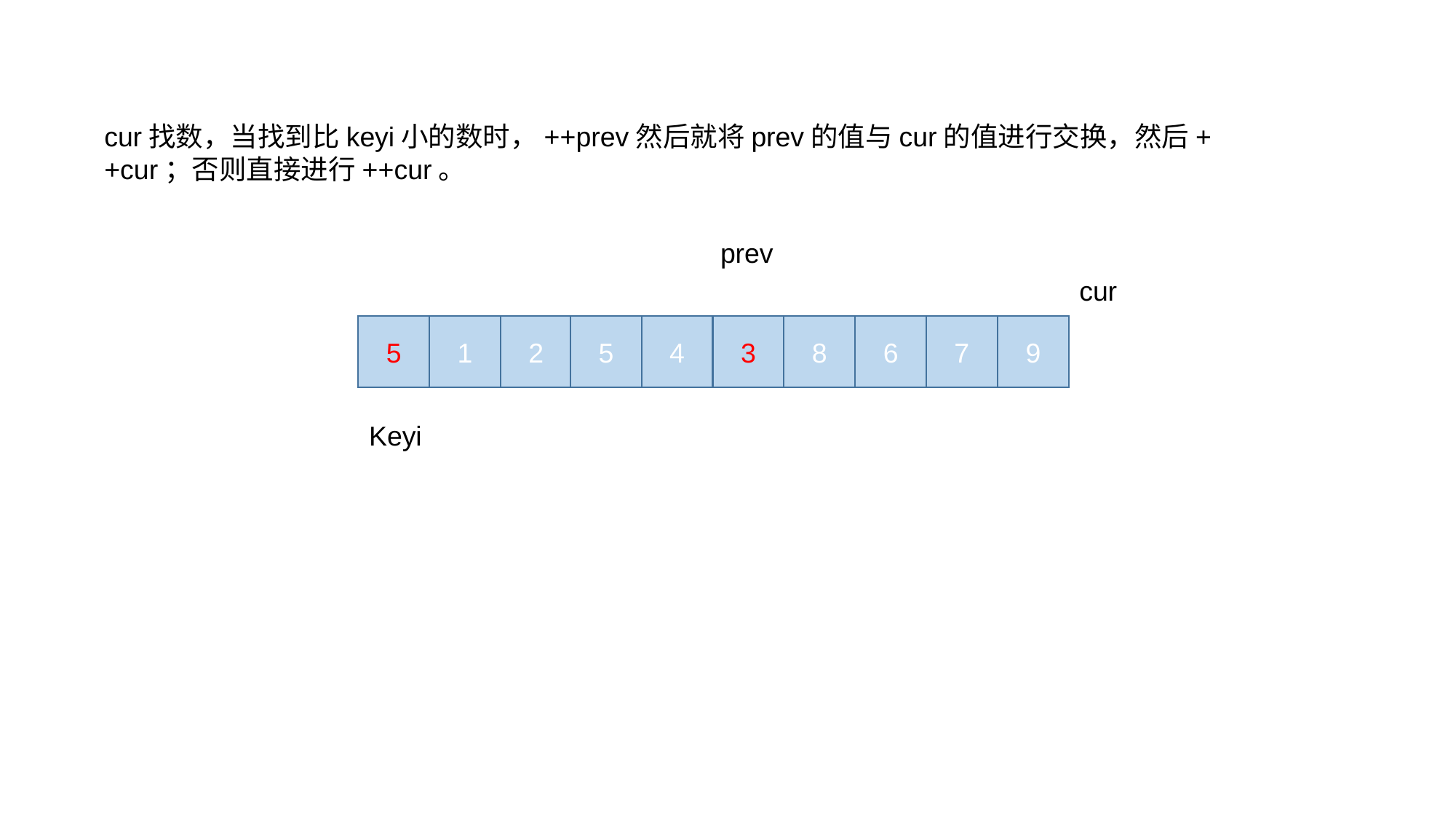

cur找数，当找到比keyi小的数时，++prev然后就将prev的值与cur的值进行交换，然后++cur；否则直接进行++cur。

prev

cur

5
1
2
5
4
3
8
6
7
9
Keyi